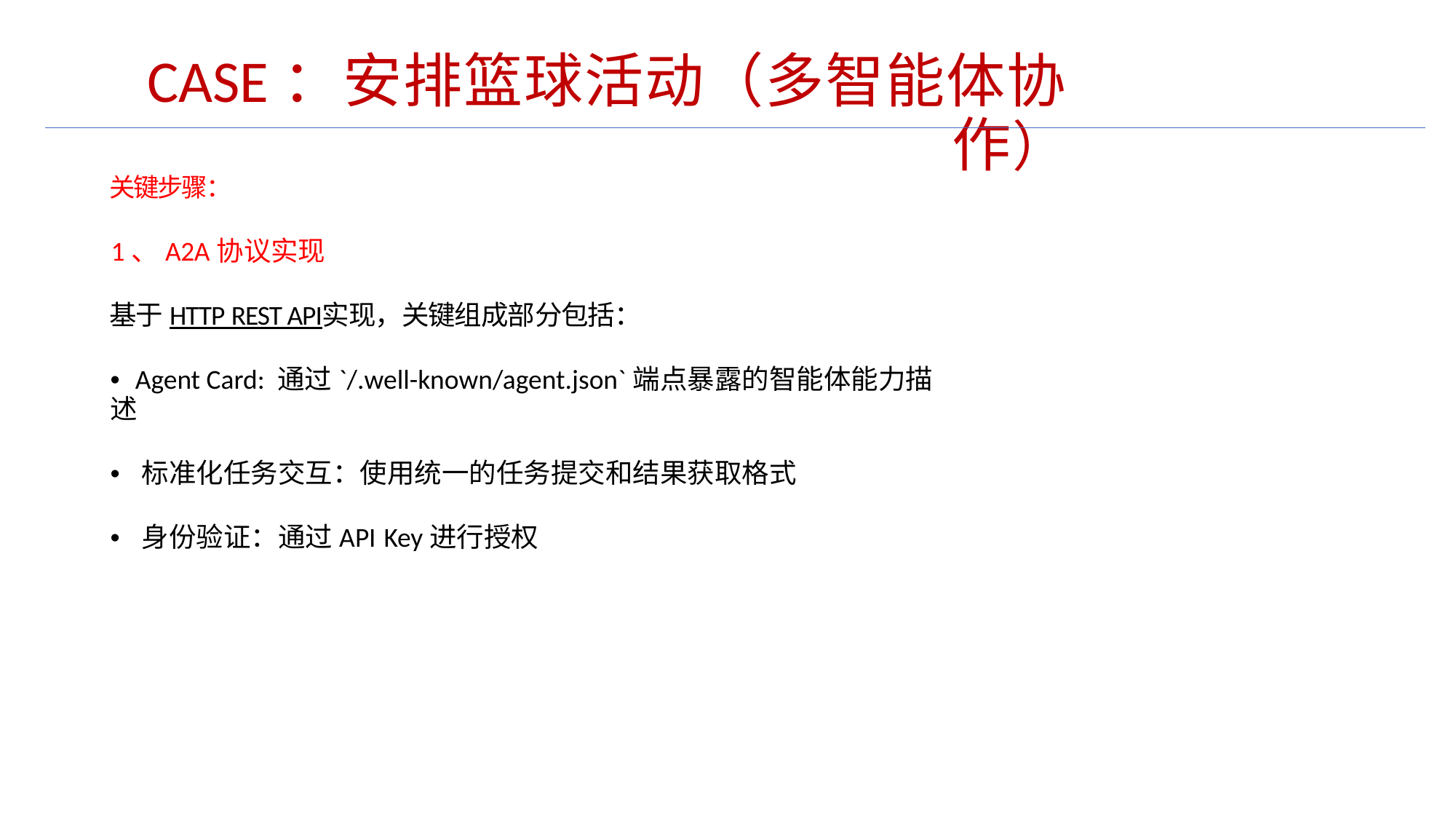

CASE：安排篮球活动（多智能体协作）

关键步骤：

1、A2A协议实现

基于HTTP REST API实现，关键组成部分包括：

•  Agent Card: 通过`/.well-known/agent.json`端点暴露的智能体能力描述

•  标准化任务交互：使用统一的任务提交和结果获取格式

•  身份验证：通过API Key进行授权